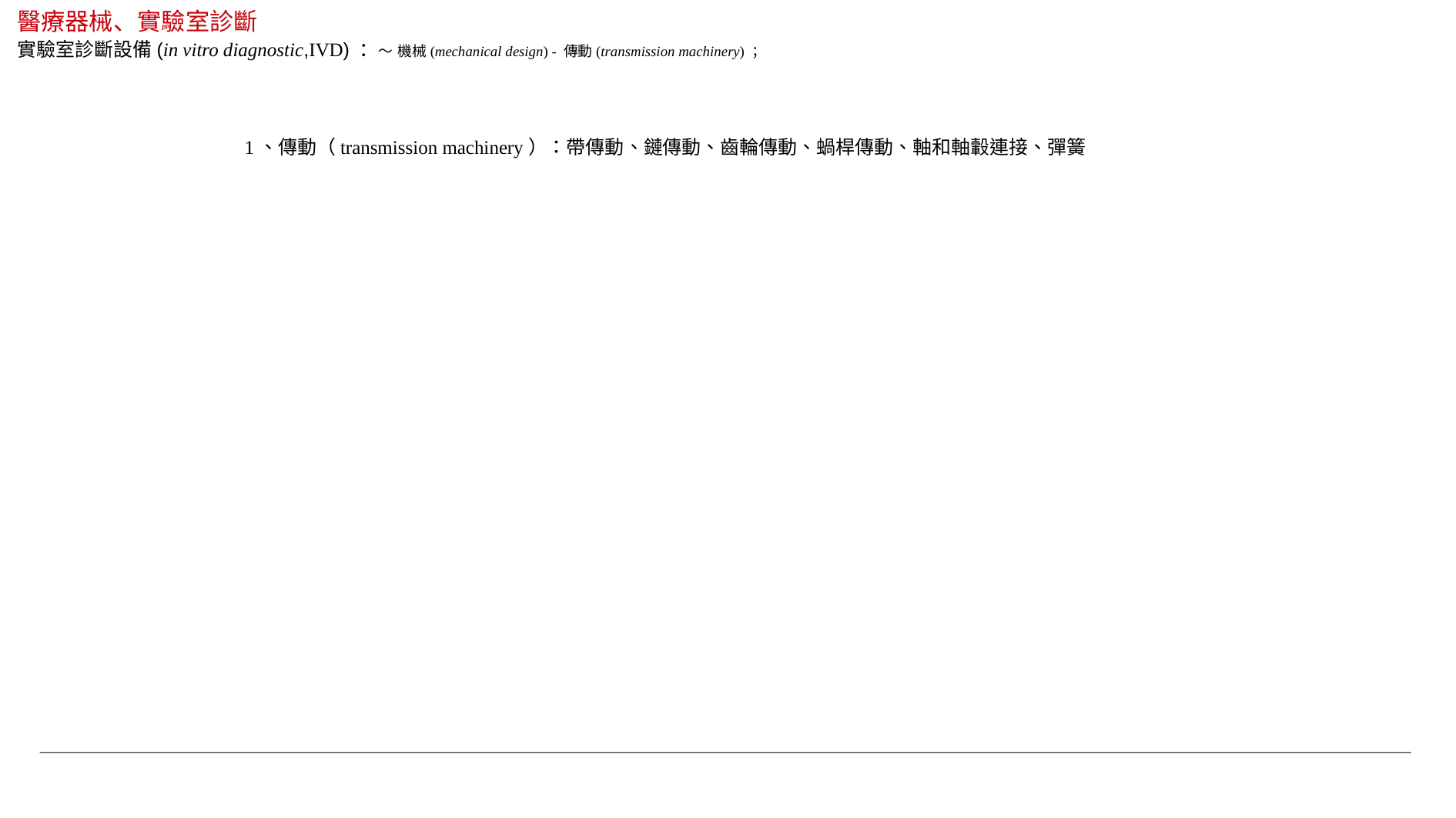

醫療器械、實驗室診斷
實驗室診斷設備(in vitro diagnostic,IVD) ：～ 機械(mechanical design) - 傳動(transmission machinery) ；
1、傳動（transmission machinery）：帶傳動、鏈傳動、齒輪傳動、蝸桿傳動、軸和軸轂連接、彈簧